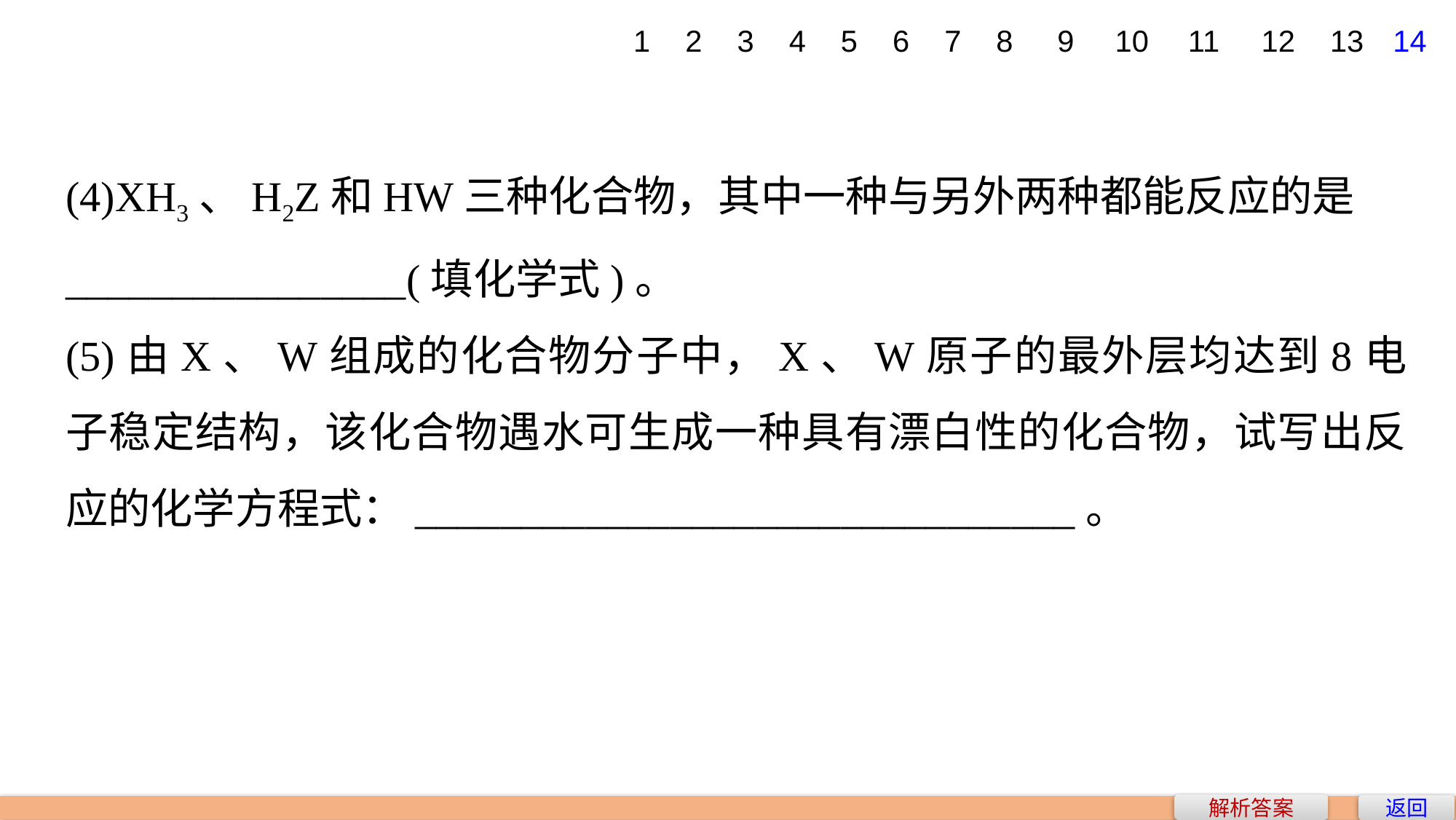

1
2
3
4
5
6
7
8
9
10
11
12
13
14
(4)XH3、H2Z和HW三种化合物，其中一种与另外两种都能反应的是________________(填化学式)。
(5)由X、W组成的化合物分子中，X、W原子的最外层均达到8电子稳定结构，该化合物遇水可生成一种具有漂白性的化合物，试写出反应的化学方程式：_______________________________。
解析答案
返回